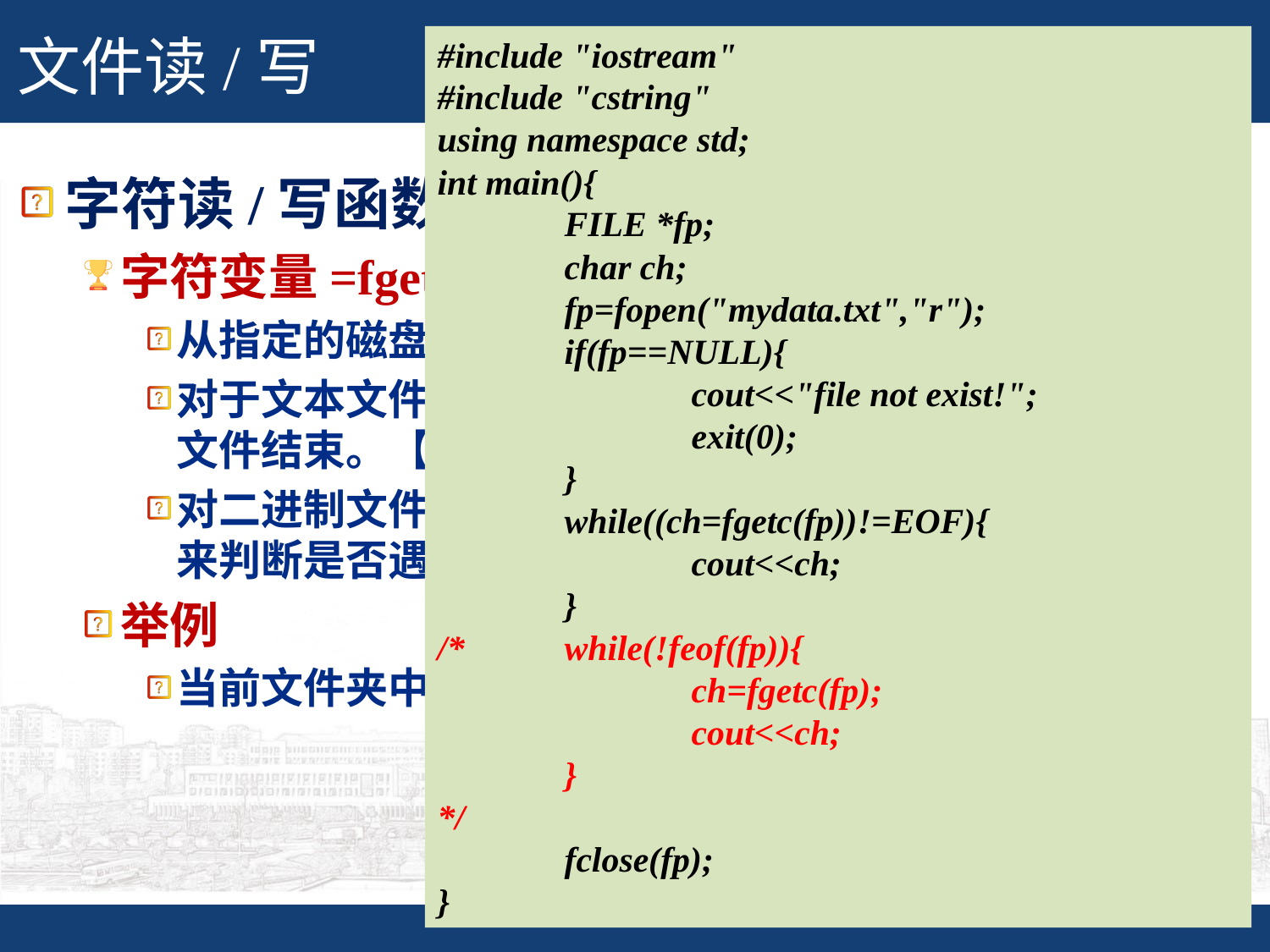

# 文件读/写
#include "iostream"
#include "cstring"
using namespace std;
int main(){
	FILE *fp;
	char ch;
	fp=fopen("mydata.txt","r");
	if(fp==NULL){
		cout<<"file not exist!";
		exit(0);
	}
	while((ch=fgetc(fp))!=EOF){
		cout<<ch;
	}
/*	while(!feof(fp)){
		ch=fgetc(fp);
		cout<<ch;
	}
*/
	fclose(fp);
}
字符读/写函数
字符变量=fgetc(文件指针)
从指定的磁盘文件中读取一个字符
对于文本文件，可以用文件结束标识EOF（-1）来判断文件结束。【也可使用库函数feof()判断文件尾】
对二进制文件执行读入操作时，必须使用库函数feof()来判断是否遇到文件尾。
举例
当前文件夹中mydata.txt文件中的所有字符输出。